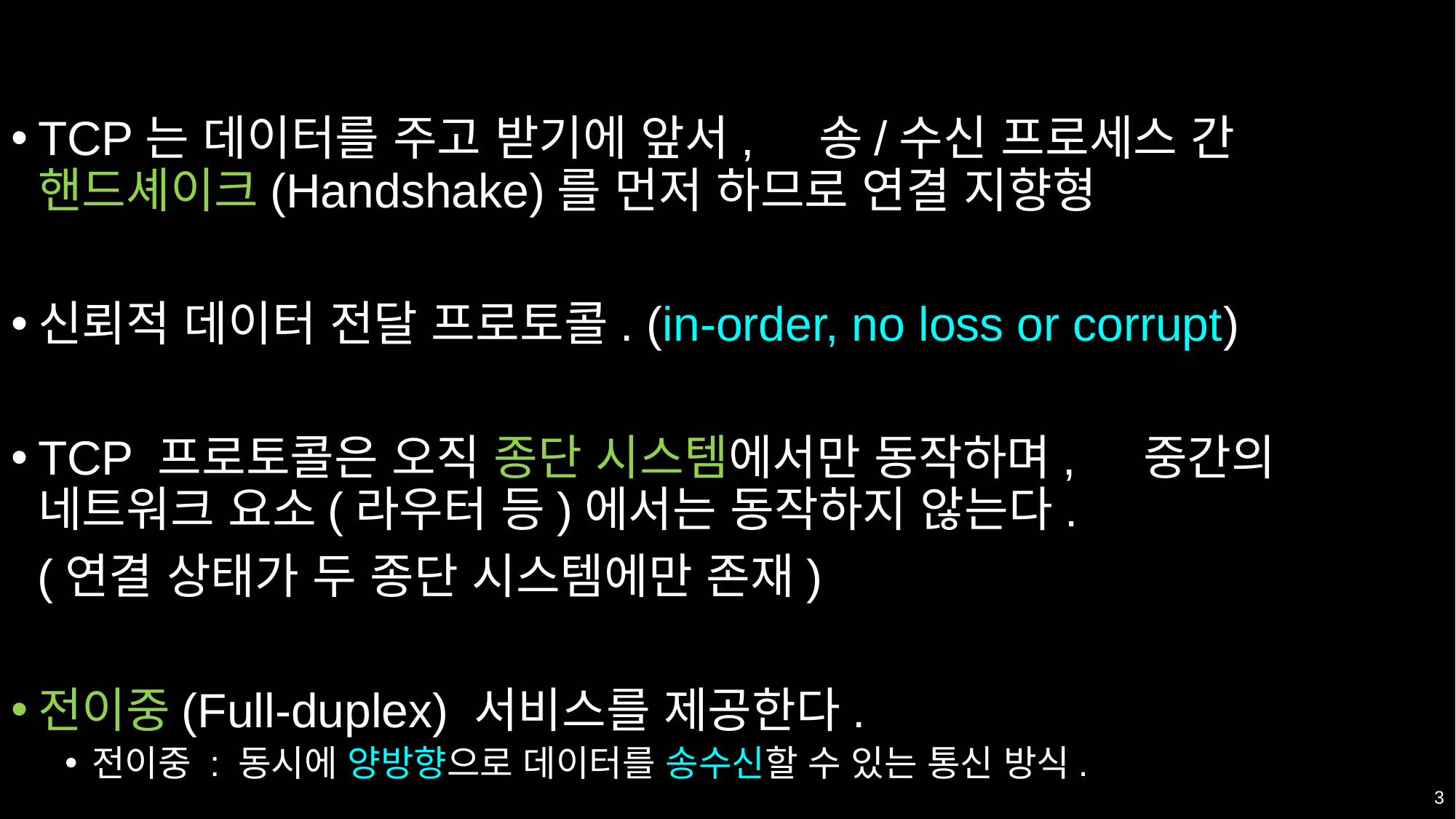

#
TCP는 데이터를 주고 받기에 앞서,							 송/수신 프로세스 간 핸드셰이크(Handshake)를 먼저 하므로 연결 지향형

신뢰적 데이터 전달 프로토콜. (in-order, no loss or corrupt)

TCP 프로토콜은 오직 종단 시스템에서만 동작하며,				 중간의 네트워크 요소(라우터 등)에서는 동작하지 않는다.
  (연결 상태가 두 종단 시스템에만 존재)

전이중(Full-duplex) 서비스를 제공한다.
전이중 : 동시에 양방향으로 데이터를 송수신할 수 있는 통신 방식.
3